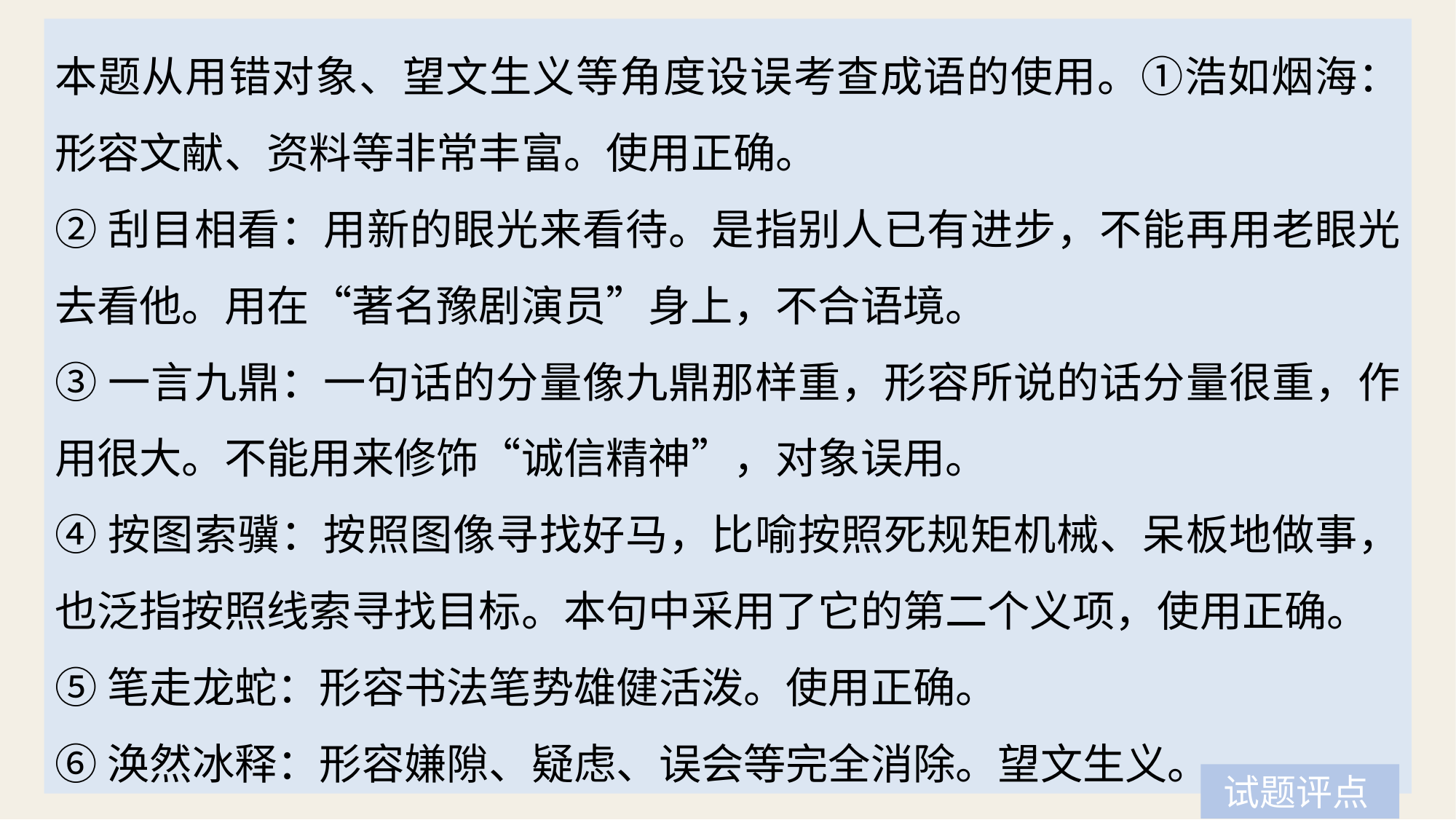

本题从用错对象、望文生义等角度设误考查成语的使用。①浩如烟海：形容文献、资料等非常丰富。使用正确。
②刮目相看：用新的眼光来看待。是指别人已有进步，不能再用老眼光去看他。用在“著名豫剧演员”身上，不合语境。
③一言九鼎：一句话的分量像九鼎那样重，形容所说的话分量很重，作用很大。不能用来修饰“诚信精神”，对象误用。
④按图索骥：按照图像寻找好马，比喻按照死规矩机械、呆板地做事，也泛指按照线索寻找目标。本句中采用了它的第二个义项，使用正确。
⑤笔走龙蛇：形容书法笔势雄健活泼。使用正确。
⑥涣然冰释：形容嫌隙、疑虑、误会等完全消除。望文生义。
试题评点